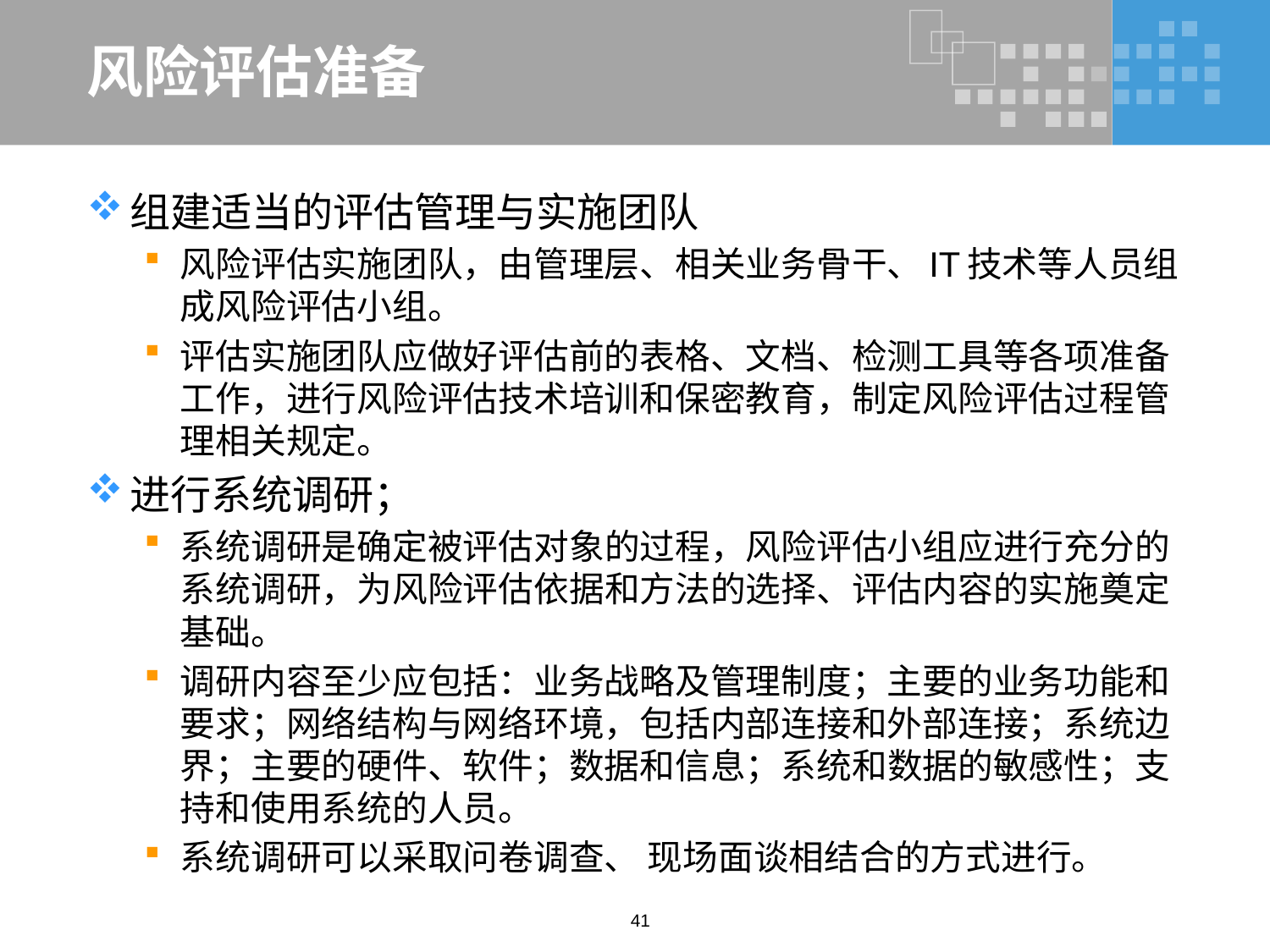

# 风险评估准备
组建适当的评估管理与实施团队
风险评估实施团队，由管理层、相关业务骨干、IT技术等人员组成风险评估小组。
评估实施团队应做好评估前的表格、文档、检测工具等各项准备工作，进行风险评估技术培训和保密教育，制定风险评估过程管理相关规定。
进行系统调研；
系统调研是确定被评估对象的过程，风险评估小组应进行充分的系统调研，为风险评估依据和方法的选择、评估内容的实施奠定基础。
调研内容至少应包括：业务战略及管理制度；主要的业务功能和要求；网络结构与网络环境，包括内部连接和外部连接；系统边界；主要的硬件、软件；数据和信息；系统和数据的敏感性；支持和使用系统的人员。
系统调研可以采取问卷调查、 现场面谈相结合的方式进行。
41